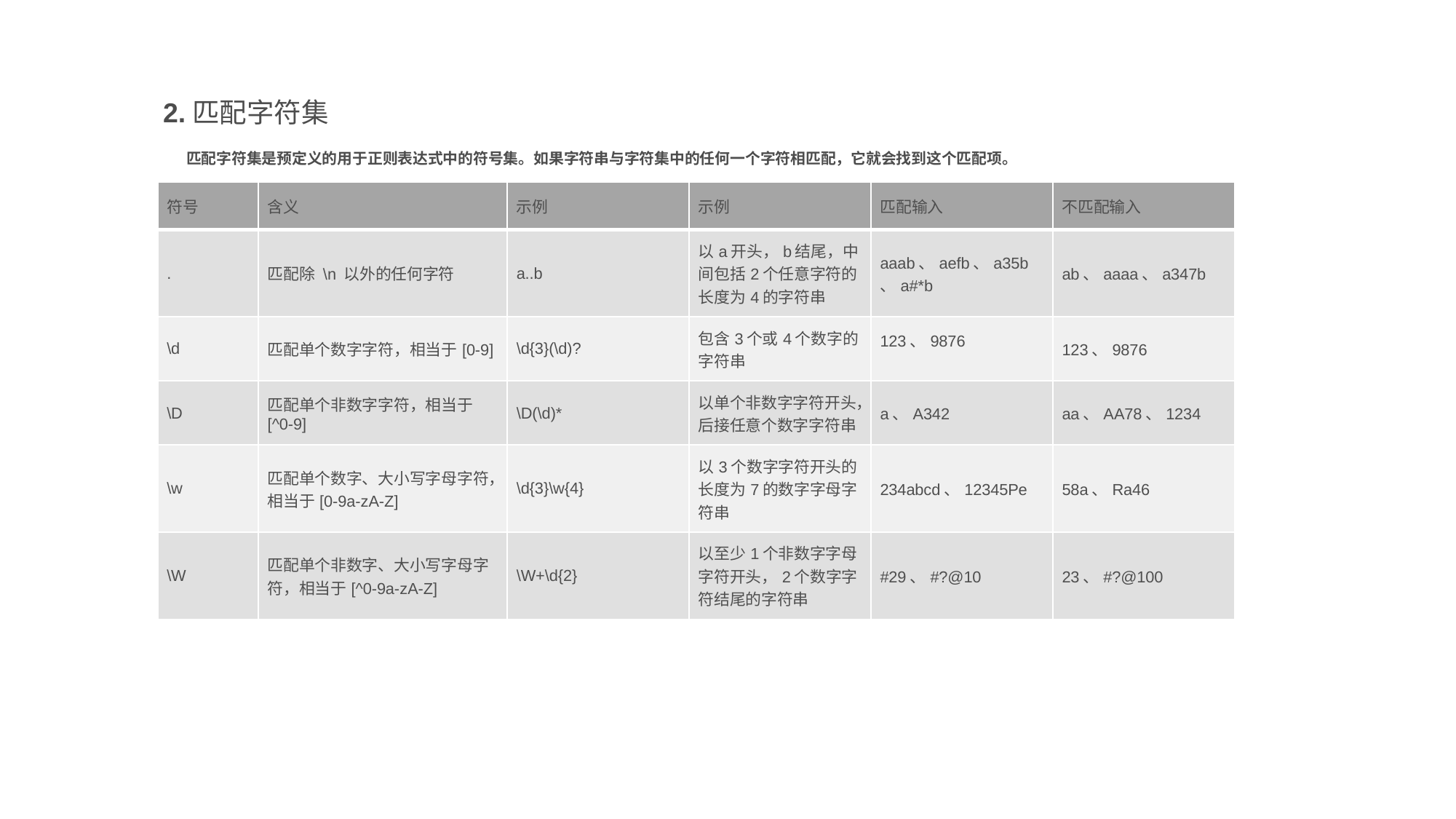

# 2.匹配字符集
匹配字符集是预定义的用于正则表达式中的符号集。如果字符串与字符集中的任何一个字符相匹配，它就会找到这个匹配项。
| 符号 | 含义 | 示例 | 示例 | 匹配输入 | 不匹配输入 |
| --- | --- | --- | --- | --- | --- |
| . | 匹配除 \n 以外的任何字符 | a..b | 以a开头，b结尾，中间包括2个任意字符的长度为4的字符串 | aaab、aefb、a35b、a#\*b | ab、aaaa、a347b |
| \d | 匹配单个数字字符，相当于[0-9] | \d{3}(\d)? | 包含3个或4个数字的字符串 | 123、9876 | 123、9876 |
| \D | 匹配单个非数字字符，相当于[^0-9] | \D(\d)\* | 以单个非数字字符开头，后接任意个数字字符串 | a、A342 | aa、AA78、1234 |
| \w | 匹配单个数字、大小写字母字符，相当于[0-9a-zA-Z] | \d{3}\w{4} | 以3个数字字符开头的长度为7的数字字母字符串 | 234abcd、12345Pe | 58a、Ra46 |
| \W | 匹配单个非数字、大小写字母字符，相当于[^0-9a-zA-Z] | \W+\d{2} | 以至少1个非数字字母字符开头，2个数字字符结尾的字符串 | #29、#?@10 | 23、#?@100 |